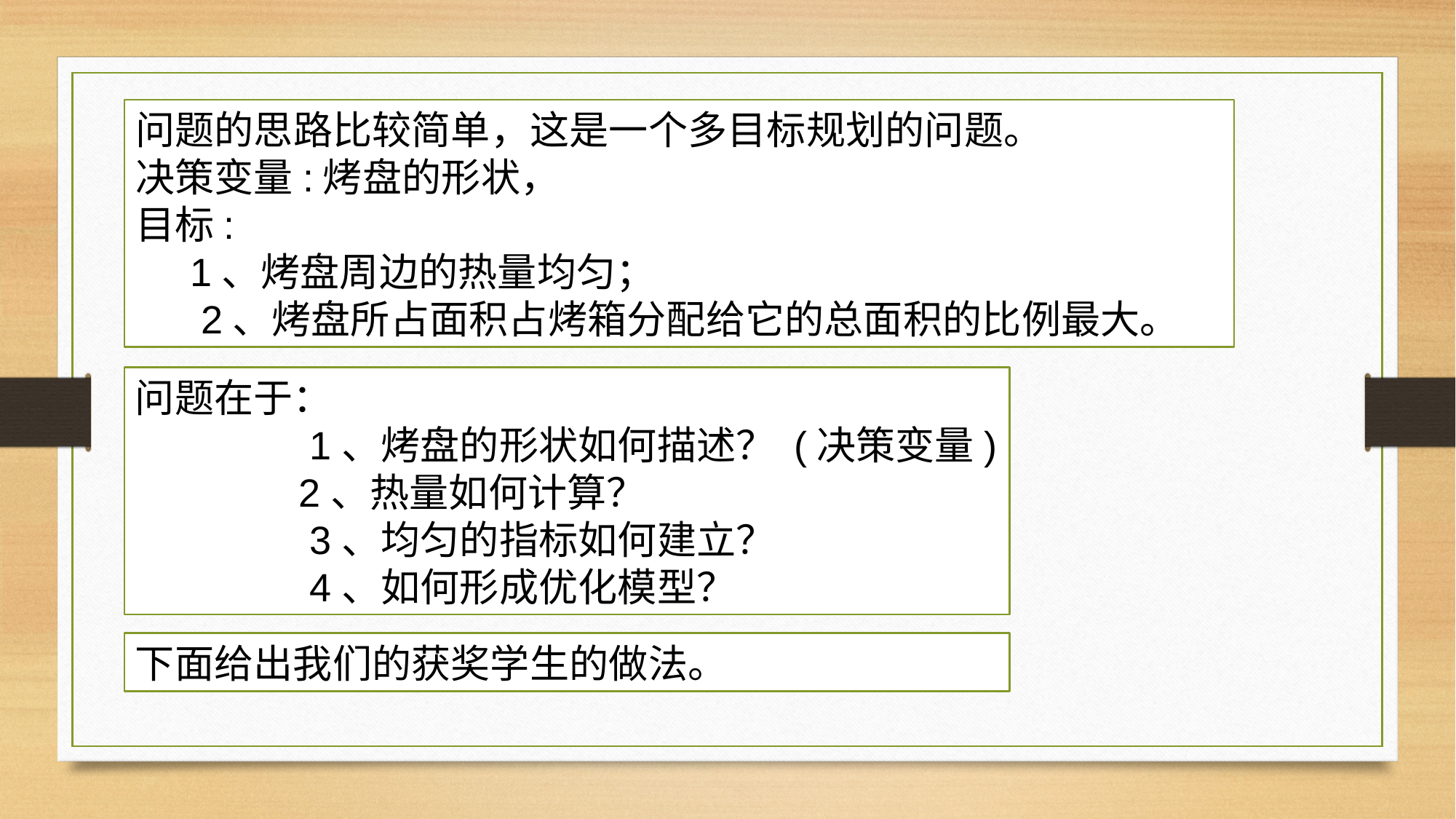

问题的思路比较简单，这是一个多目标规划的问题。
决策变量:烤盘的形状，
目标:
     1、烤盘周边的热量均匀；
      2、烤盘所占面积占烤箱分配给它的总面积的比例最大。
问题在于：
                1、烤盘的形状如何描述？ (决策变量)
               2、热量如何计算？
                3、均匀的指标如何建立？
                4、如何形成优化模型？
下面给出我们的获奖学生的做法。